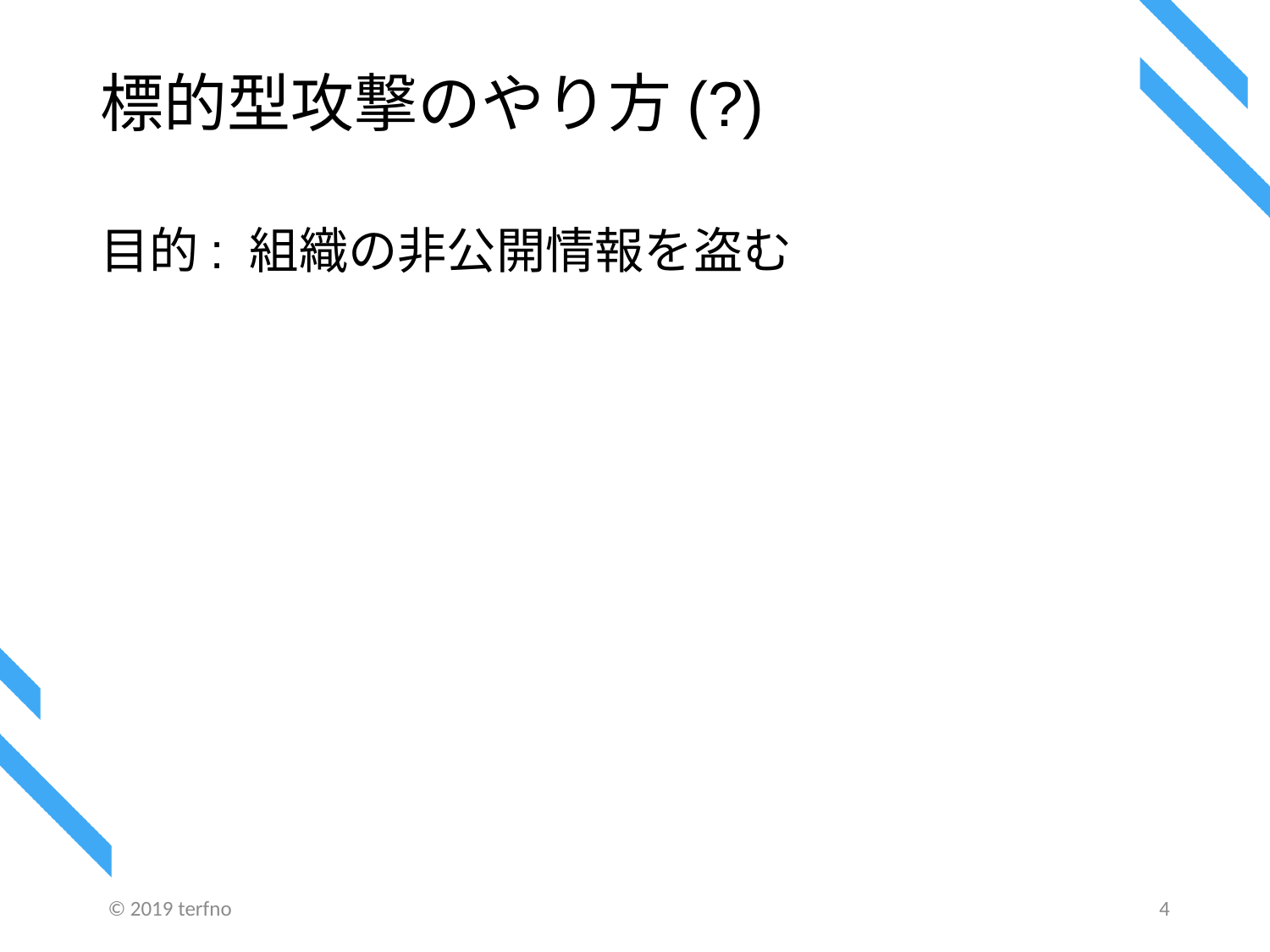

# 標的型攻撃のやり方(?)

目的: 組織の非公開情報を盗む

© 2019 terfno
4